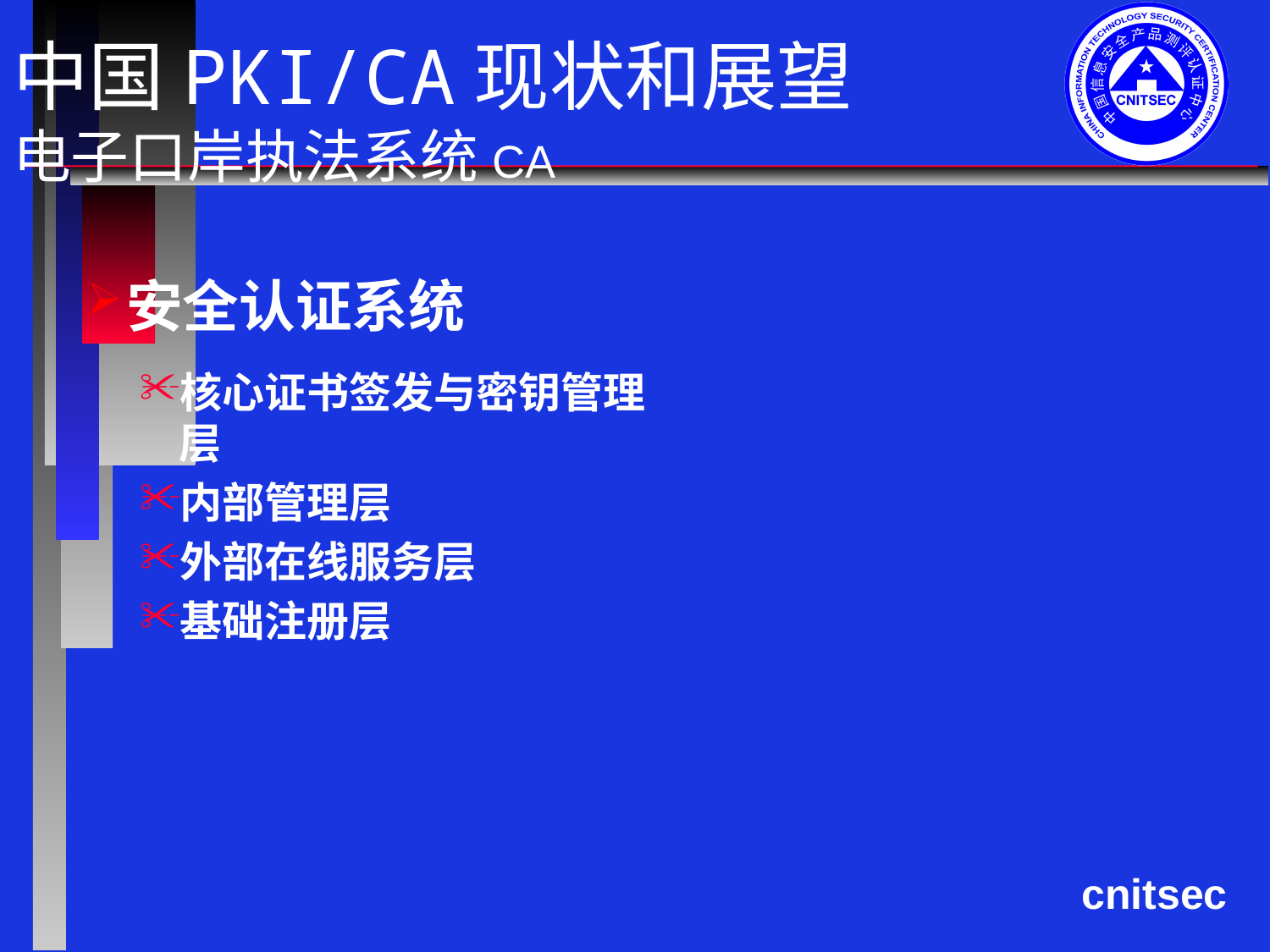

# 中国PKI/CA现状和展望 电子口岸执法系统CA

安全认证系统

核心证书签发与密钥管理层
内部管理层
外部在线服务层
基础注册层